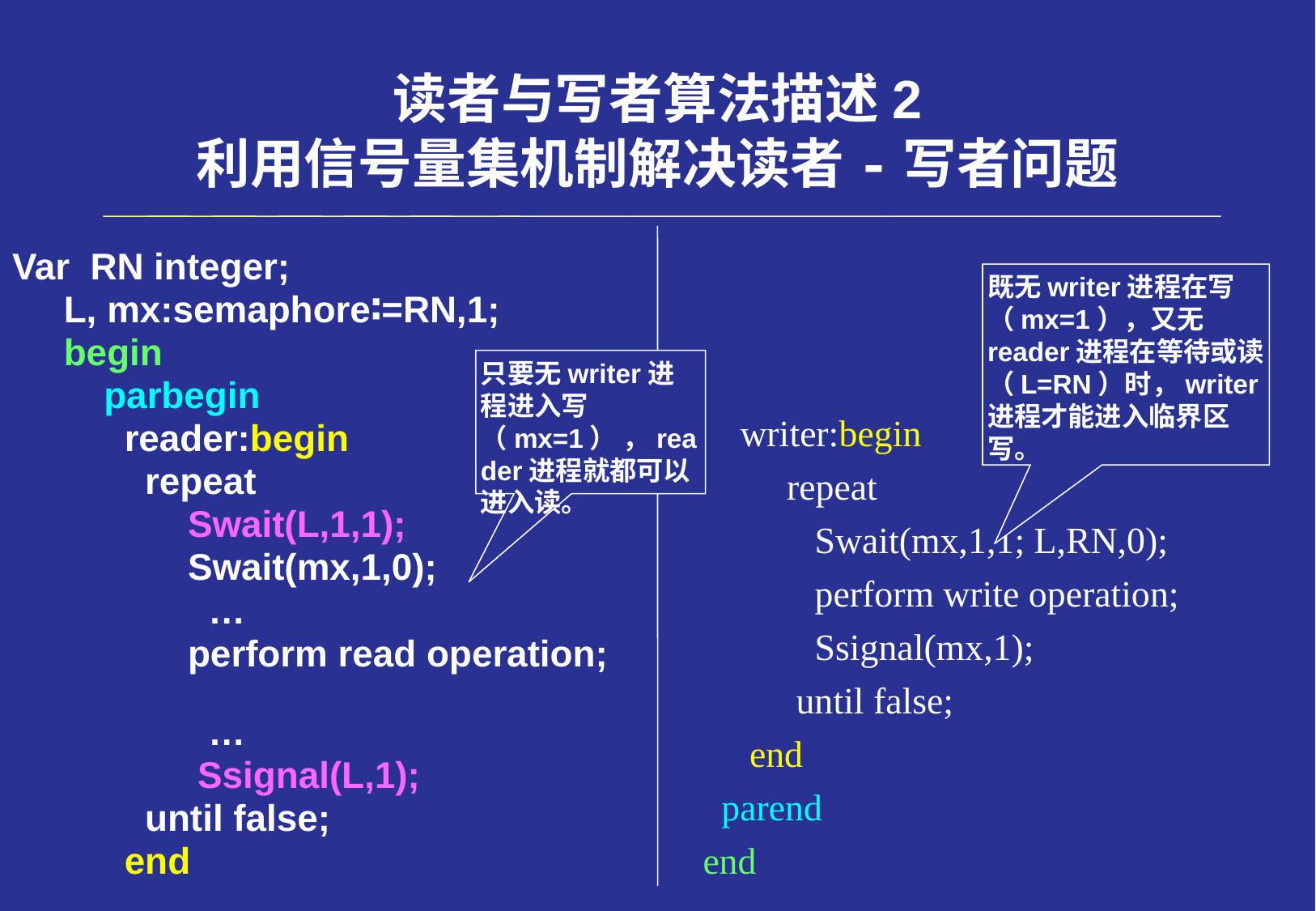

# 读者与写者算法描述2 利用信号量集机制解决读者-写者问题

Var  RN integer;
     L, mx:semaphore∶=RN,1;
     begin
   parbegin
     reader:begin
       repeat
      Swait(L,1,1);
      Swait(mx,1,0);
        …
      perform read operation;
        …
	    Ssignal(L,1);
       until false;
     end
既无writer进程在写（mx=1），又无reader进程在等待或读（L=RN）时，writer进程才能进入临界区写。
只要无writer进程进入写（mx=1） ，reader进程就都可以进入读。

    writer:begin
         repeat
            Swait(mx,1,1; L,RN,0);
            perform write operation;
            Ssignal(mx,1);
          until false;
     end
  parend
end